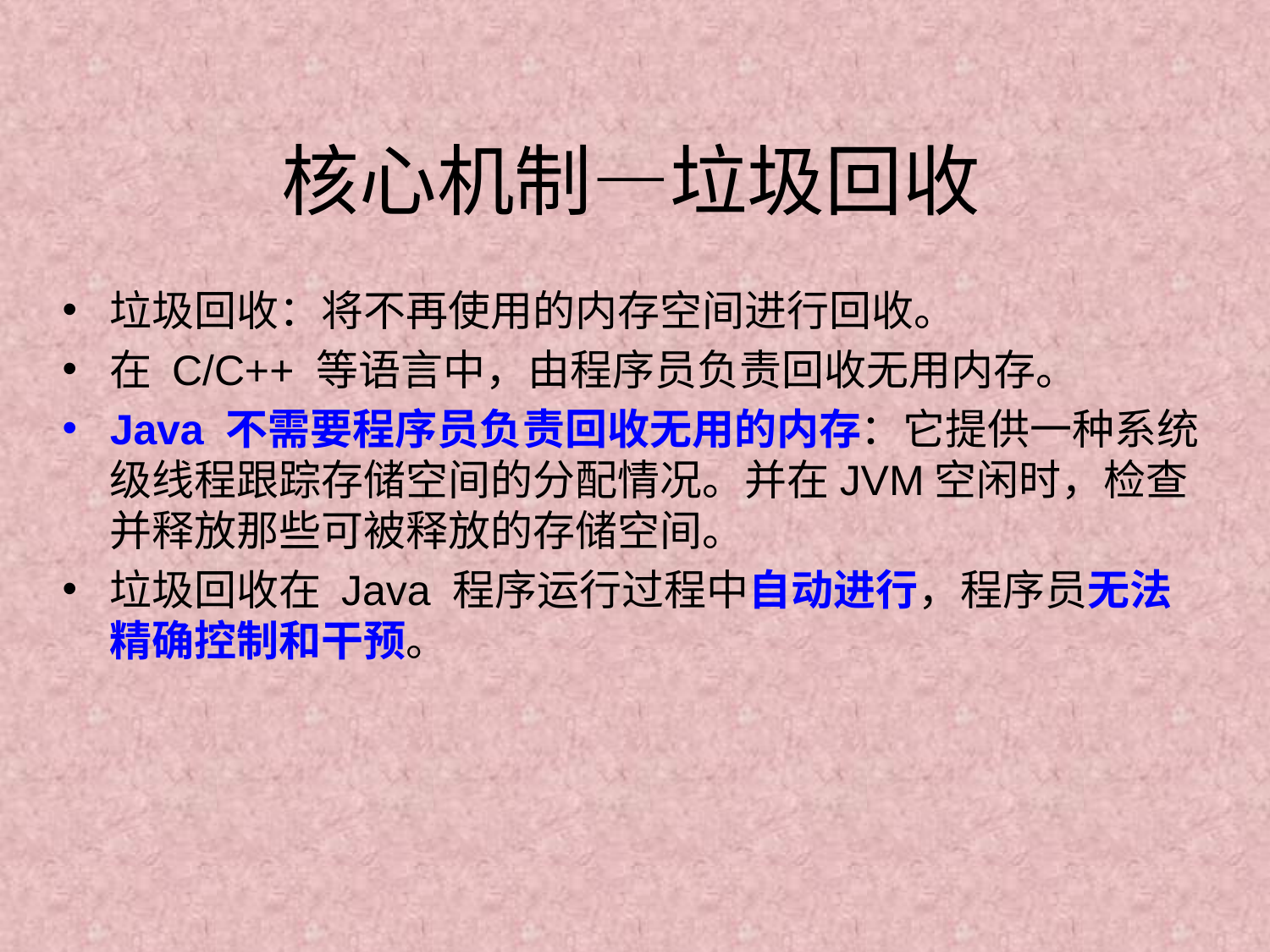

# 核心机制—垃圾回收
垃圾回收：将不再使用的内存空间进行回收。
在 C/C++ 等语言中，由程序员负责回收无用内存。
Java 不需要程序员负责回收无用的内存：它提供一种系统级线程跟踪存储空间的分配情况。并在JVM空闲时，检查并释放那些可被释放的存储空间。
垃圾回收在 Java 程序运行过程中自动进行，程序员无法精确控制和干预。